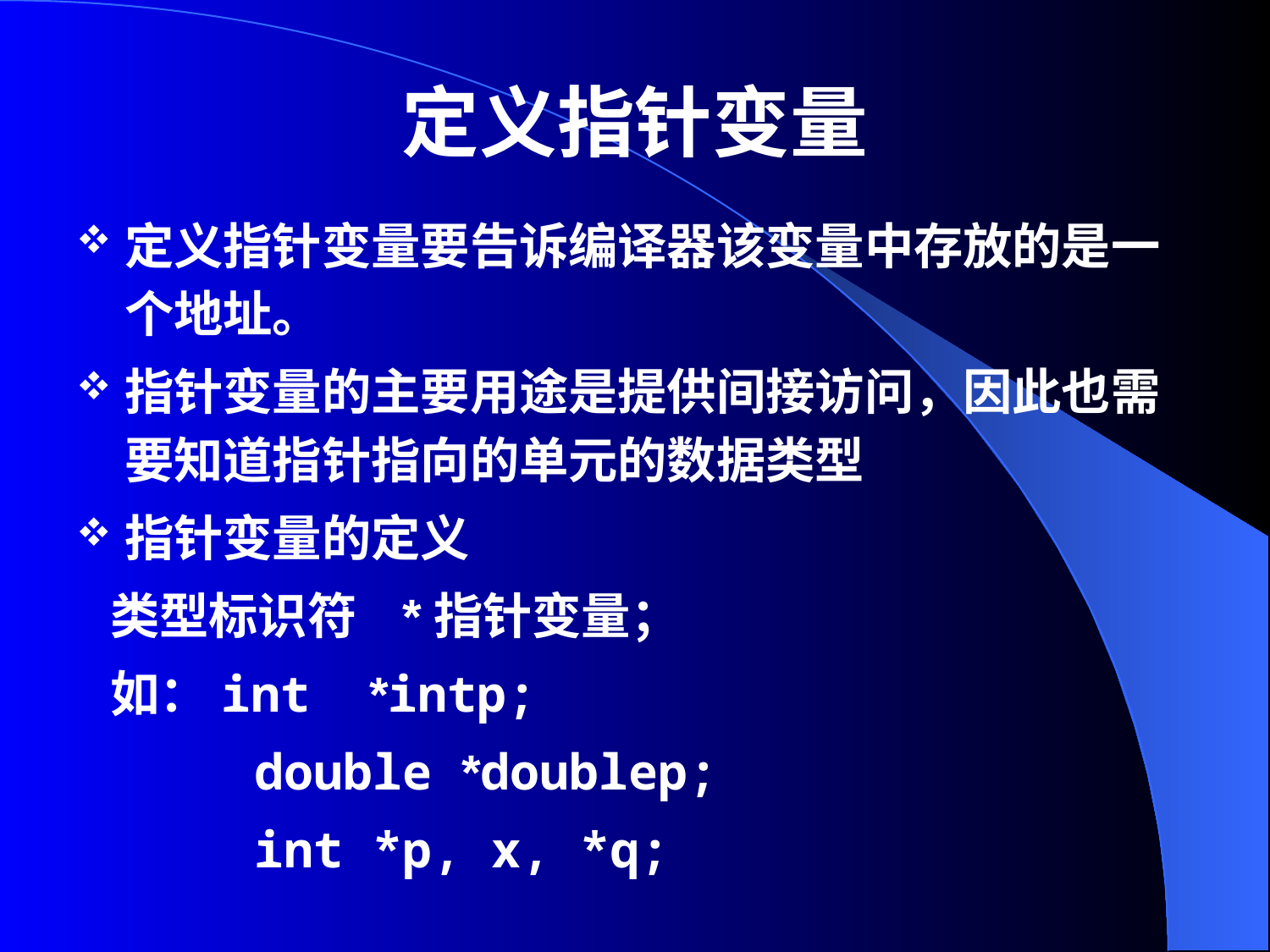

# 定义指针变量
定义指针变量要告诉编译器该变量中存放的是一个地址。
指针变量的主要用途是提供间接访问，因此也需要知道指针指向的单元的数据类型
指针变量的定义
  类型标识符   *指针变量；
  如：int  *intp;
      double *doublep;
      int *p, x, *q;